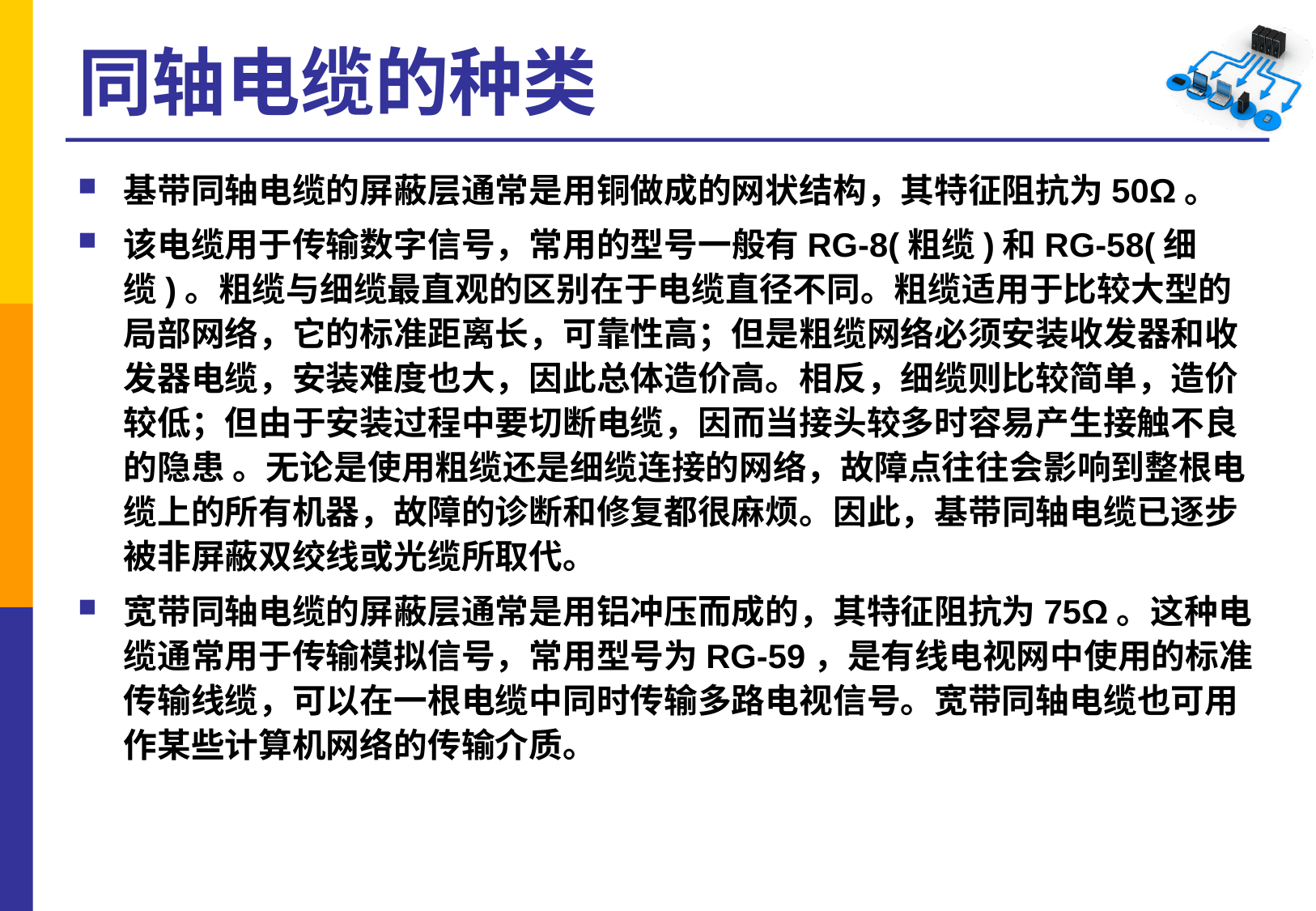

# 同轴电缆的种类
基带同轴电缆的屏蔽层通常是用铜做成的网状结构，其特征阻抗为50Ω。
该电缆用于传输数字信号，常用的型号一般有RG-8(粗缆)和RG-58(细缆)。粗缆与细缆最直观的区别在于电缆直径不同。粗缆适用于比较大型的局部网络，它的标准距离长，可靠性高；但是粗缆网络必须安装收发器和收发器电缆，安装难度也大，因此总体造价高。相反，细缆则比较简单，造价较低；但由于安装过程中要切断电缆，因而当接头较多时容易产生接触不良的隐患 。无论是使用粗缆还是细缆连接的网络，故障点往往会影响到整根电缆上的所有机器，故障的诊断和修复都很麻烦。因此，基带同轴电缆已逐步被非屏蔽双绞线或光缆所取代。
宽带同轴电缆的屏蔽层通常是用铝冲压而成的，其特征阻抗为75Ω。这种电缆通常用于传输模拟信号，常用型号为RG-59，是有线电视网中使用的标准传输线缆，可以在一根电缆中同时传输多路电视信号。宽带同轴电缆也可用作某些计算机网络的传输介质。